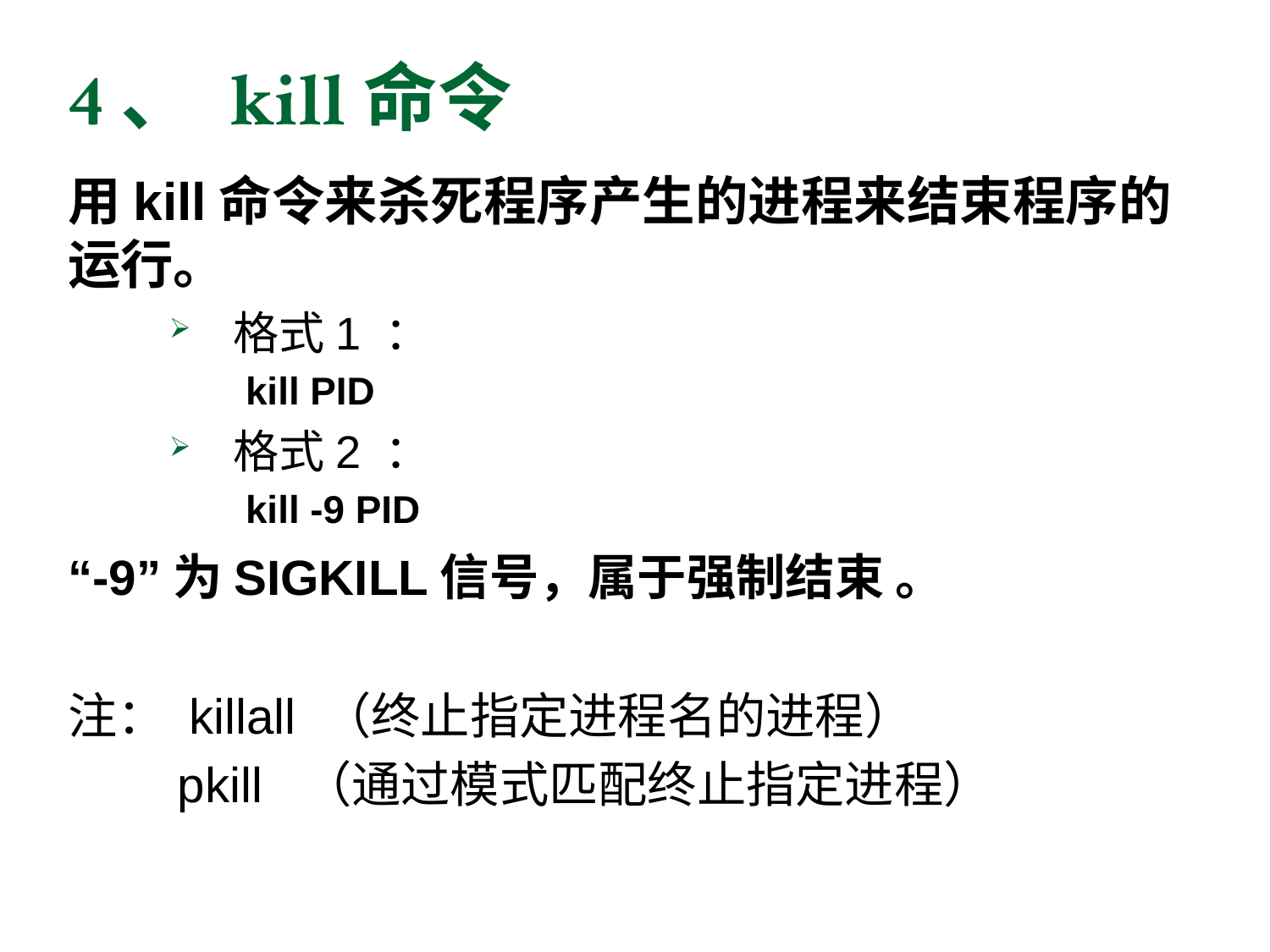

# 4、 kill命令
用kill命令来杀死程序产生的进程来结束程序的运行。
格式1 ：
kill PID
格式2 ：
kill -9 PID
“-9”为SIGKILL信号，属于强制结束 。

注： killall （终止指定进程名的进程）
        pkill  （通过模式匹配终止指定进程）